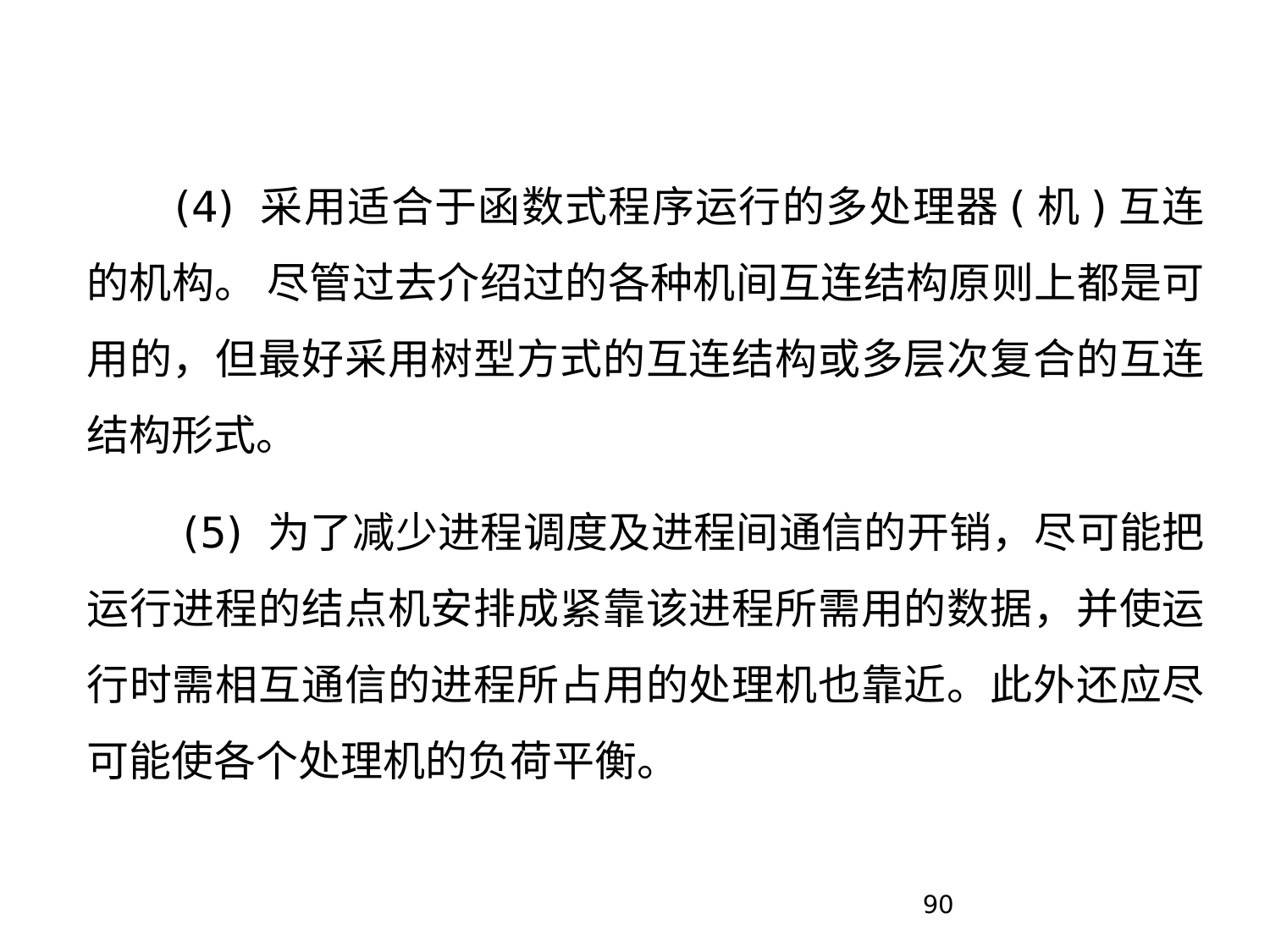

(4) 采用适合于函数式程序运行的多处理器(机)互连的机构。 尽管过去介绍过的各种机间互连结构原则上都是可用的，但最好采用树型方式的互连结构或多层次复合的互连结构形式。
       (5) 为了减少进程调度及进程间通信的开销，尽可能把运行进程的结点机安排成紧靠该进程所需用的数据，并使运行时需相互通信的进程所占用的处理机也靠近。此外还应尽可能使各个处理机的负荷平衡。
90